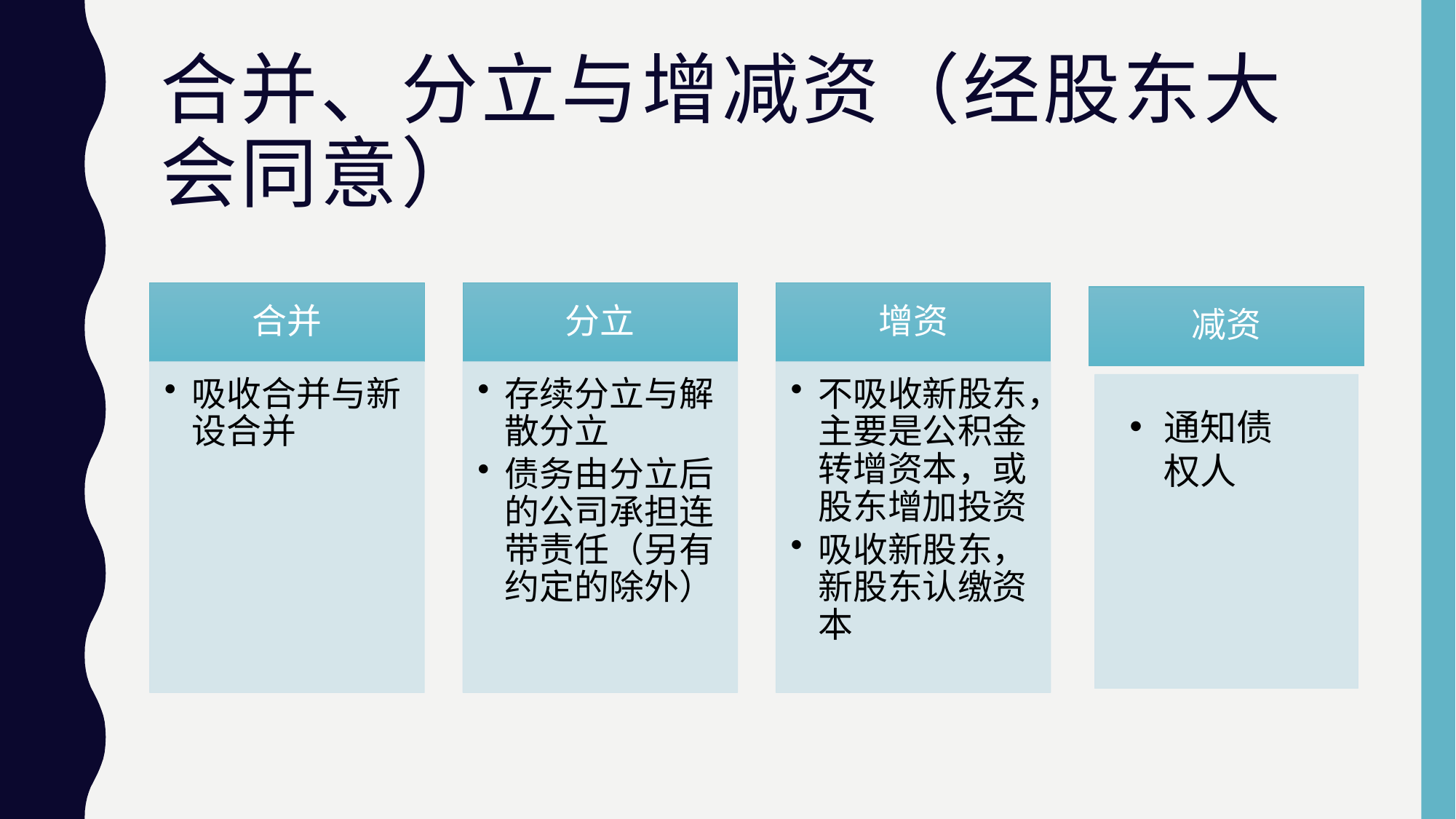

# 合并、分立与增减资（经股东大会同意）
合并
吸收合并与新设合并
分立
存续分立与解散分立
债务由分立后的公司承担连带责任（另有约定的除外）
增资
不吸收新股东，主要是公积金转增资本，或股东增加投资
吸收新股东，新股东认缴资本
减资
通知债权人